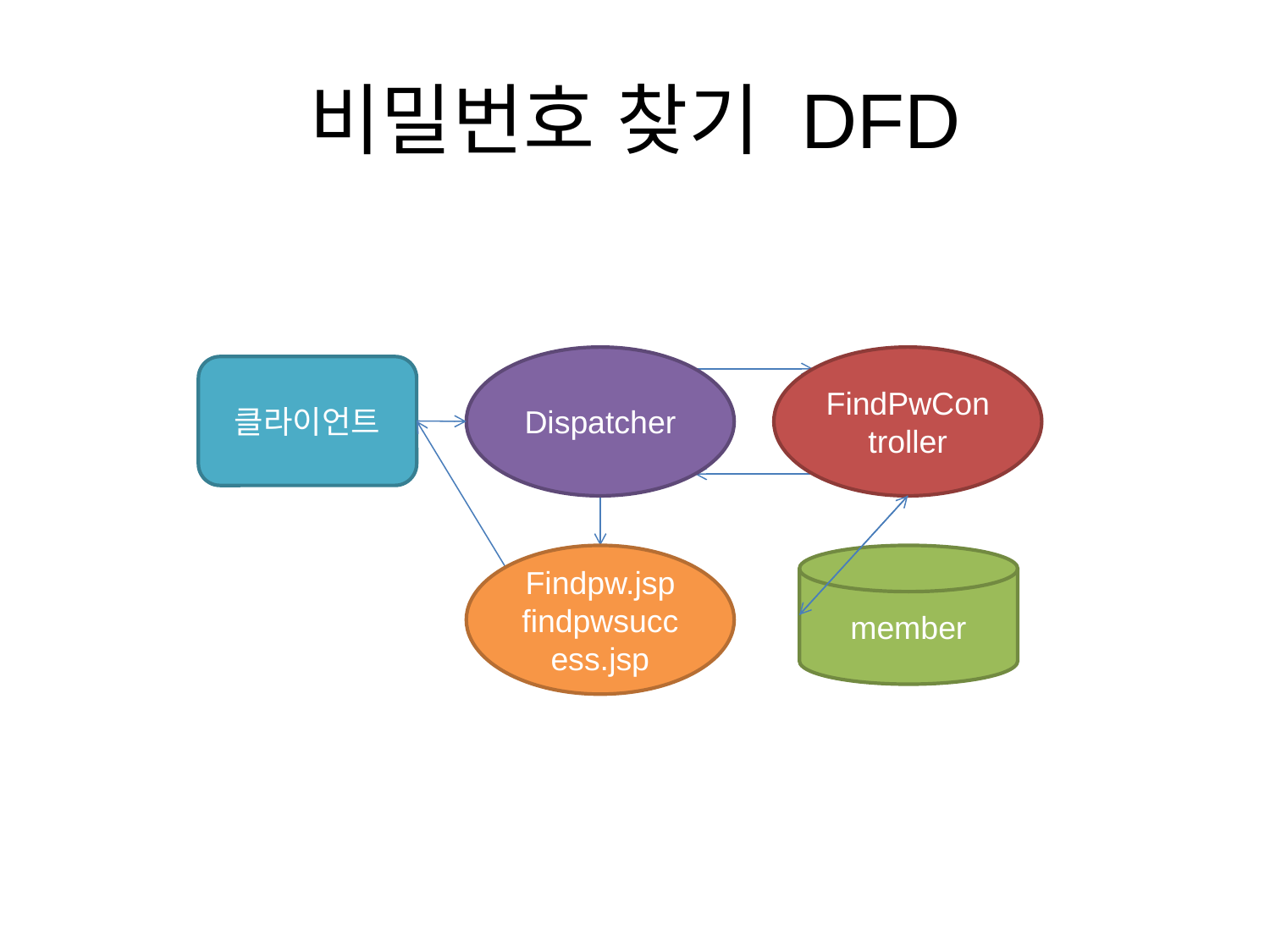

# 비밀번호 찾기 DFD
Dispatcher
FindPwController
클라이언트
Findpw.jsp
findpwsuccess.jsp
member